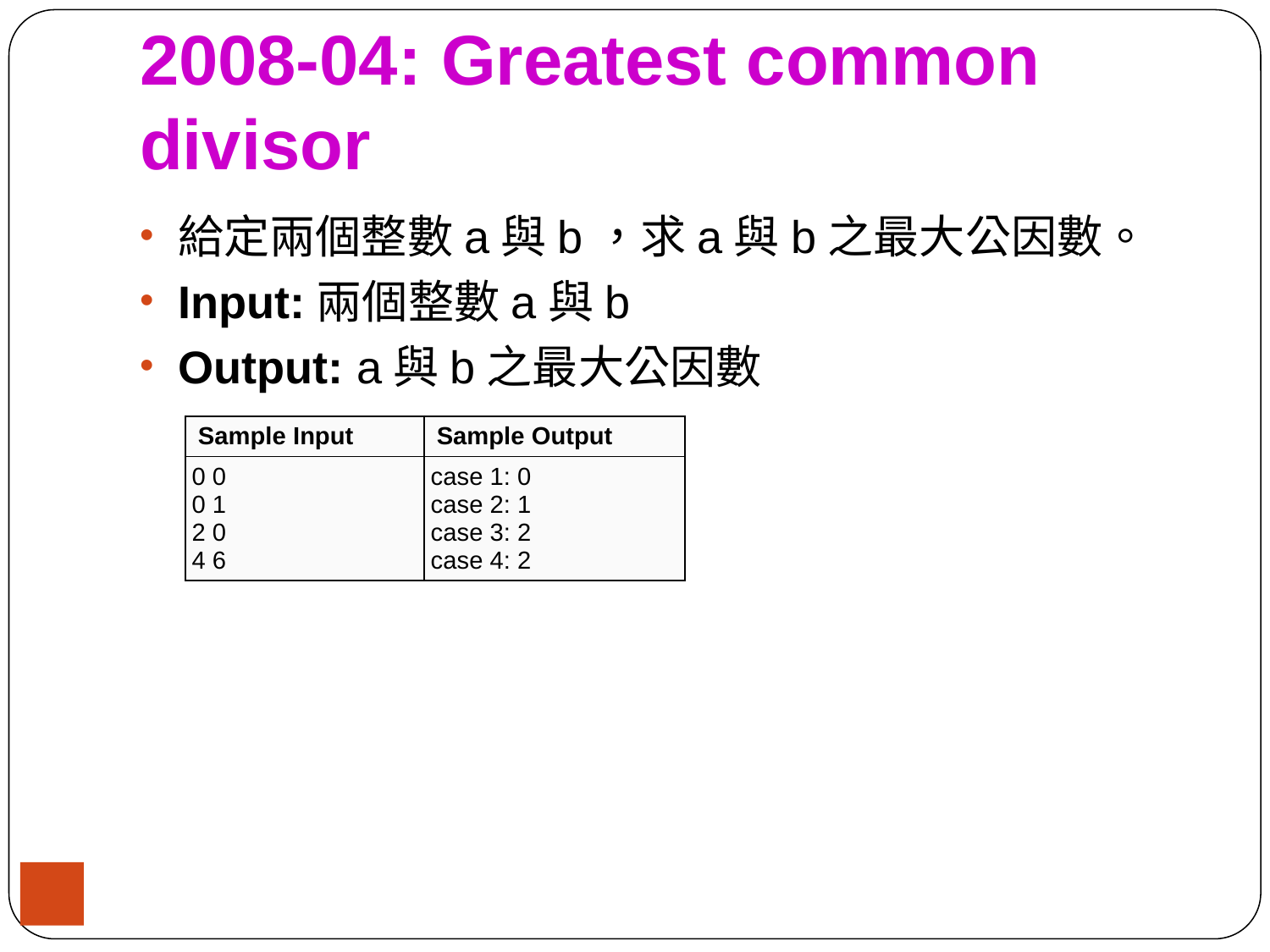

# 2008-04: Greatest common divisor
給定兩個整數a與b，求a與b之最大公因數。
Input:兩個整數a與b
Output: a與b之最大公因數
| Sample Input | Sample Output |
| --- | --- |
| 0 0 0 1 2 0 4 6 | case 1: 0 case 2: 1 case 3: 2 case 4: 2 |